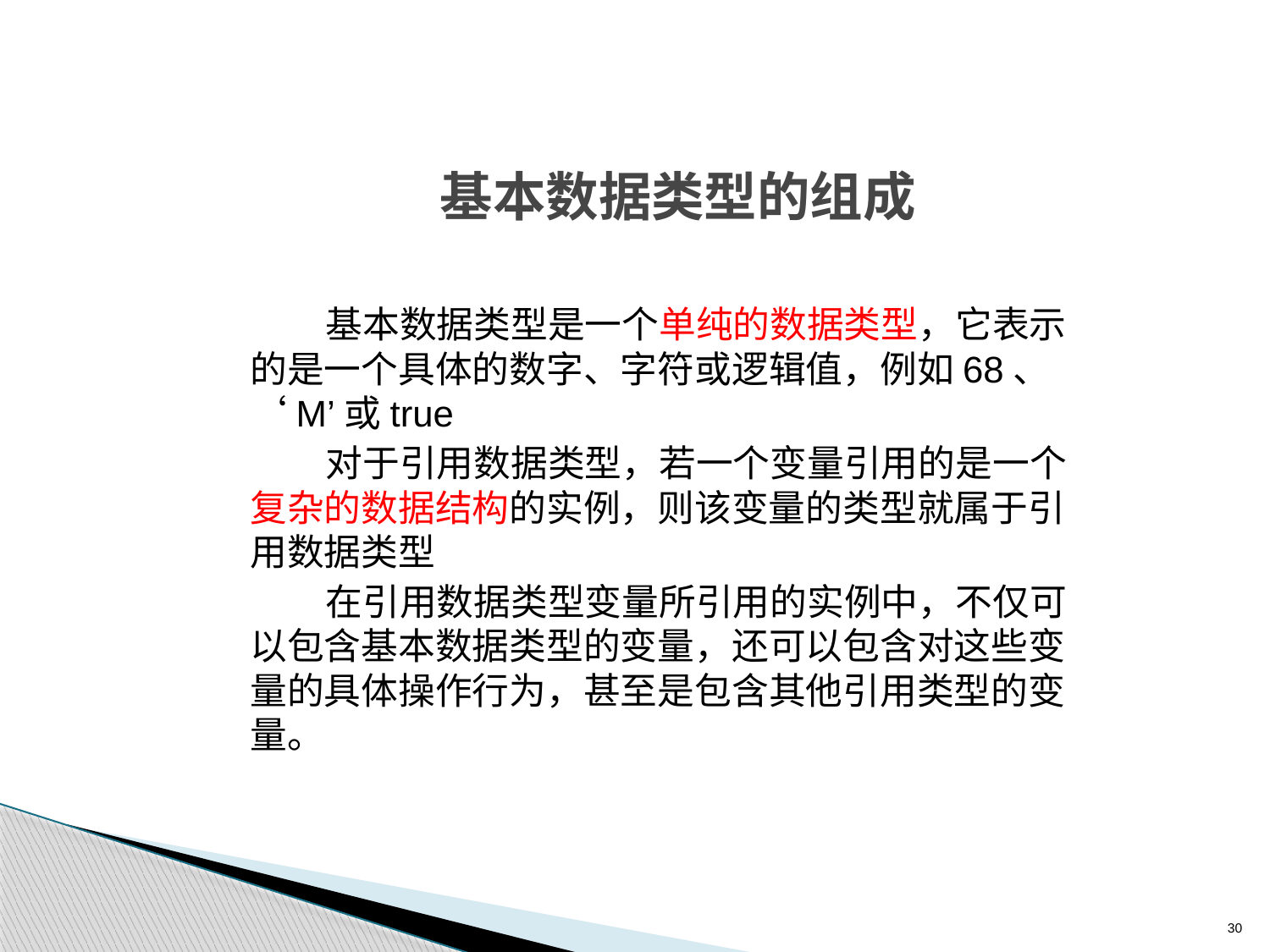

# 基本数据类型的组成
基本数据类型是一个单纯的数据类型，它表示的是一个具体的数字、字符或逻辑值，例如68、‘M’或true
对于引用数据类型，若一个变量引用的是一个复杂的数据结构的实例，则该变量的类型就属于引用数据类型
在引用数据类型变量所引用的实例中，不仅可以包含基本数据类型的变量，还可以包含对这些变量的具体操作行为，甚至是包含其他引用类型的变量。
30